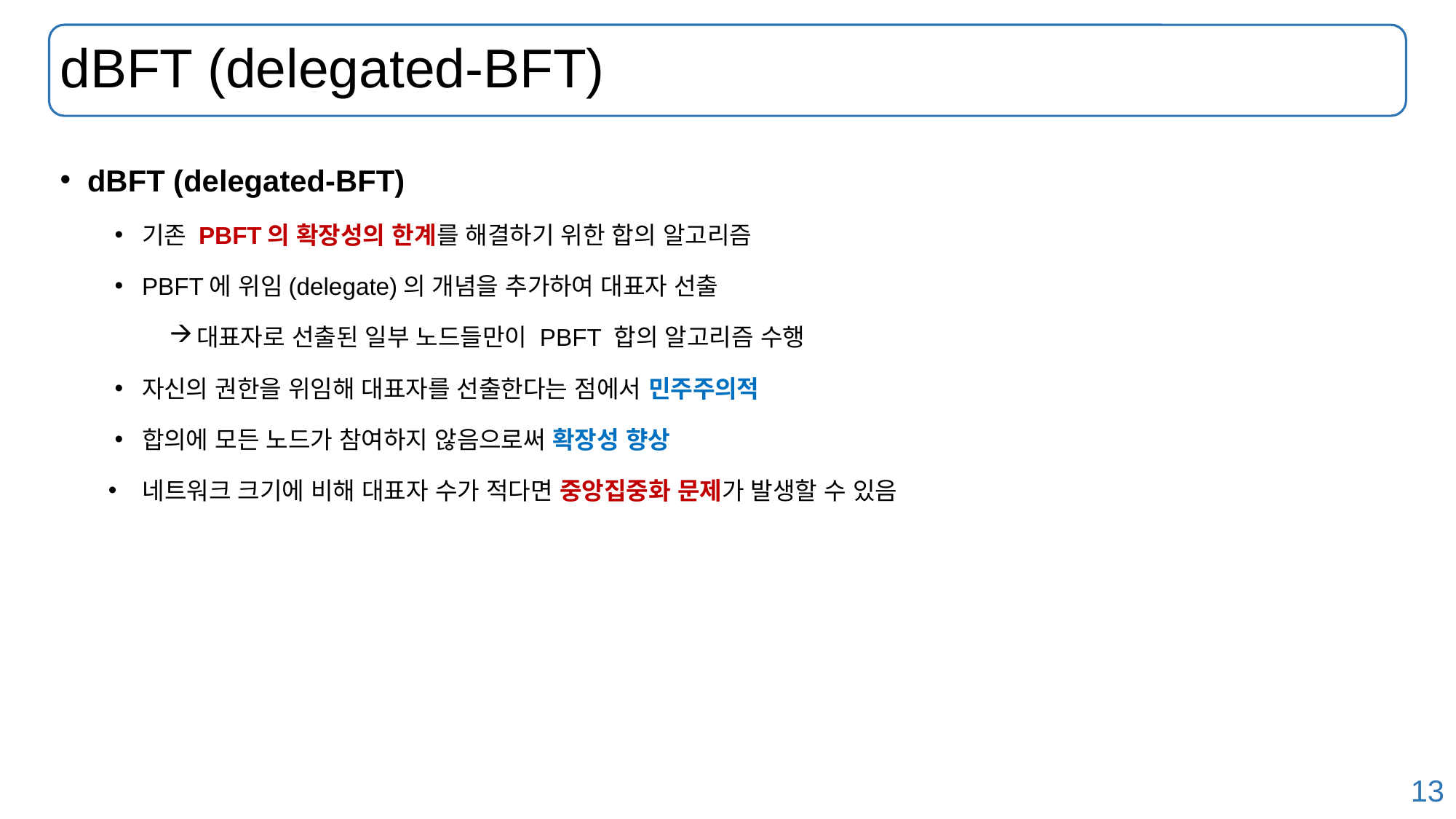

# dBFT (delegated-BFT)
dBFT (delegated-BFT)
기존 PBFT의 확장성의 한계를 해결하기 위한 합의 알고리즘
PBFT에 위임(delegate)의 개념을 추가하여 대표자 선출
대표자로 선출된 일부 노드들만이 PBFT 합의 알고리즘 수행
자신의 권한을 위임해 대표자를 선출한다는 점에서 민주주의적
합의에 모든 노드가 참여하지 않음으로써 확장성 향상
네트워크 크기에 비해 대표자 수가 적다면 중앙집중화 문제가 발생할 수 있음